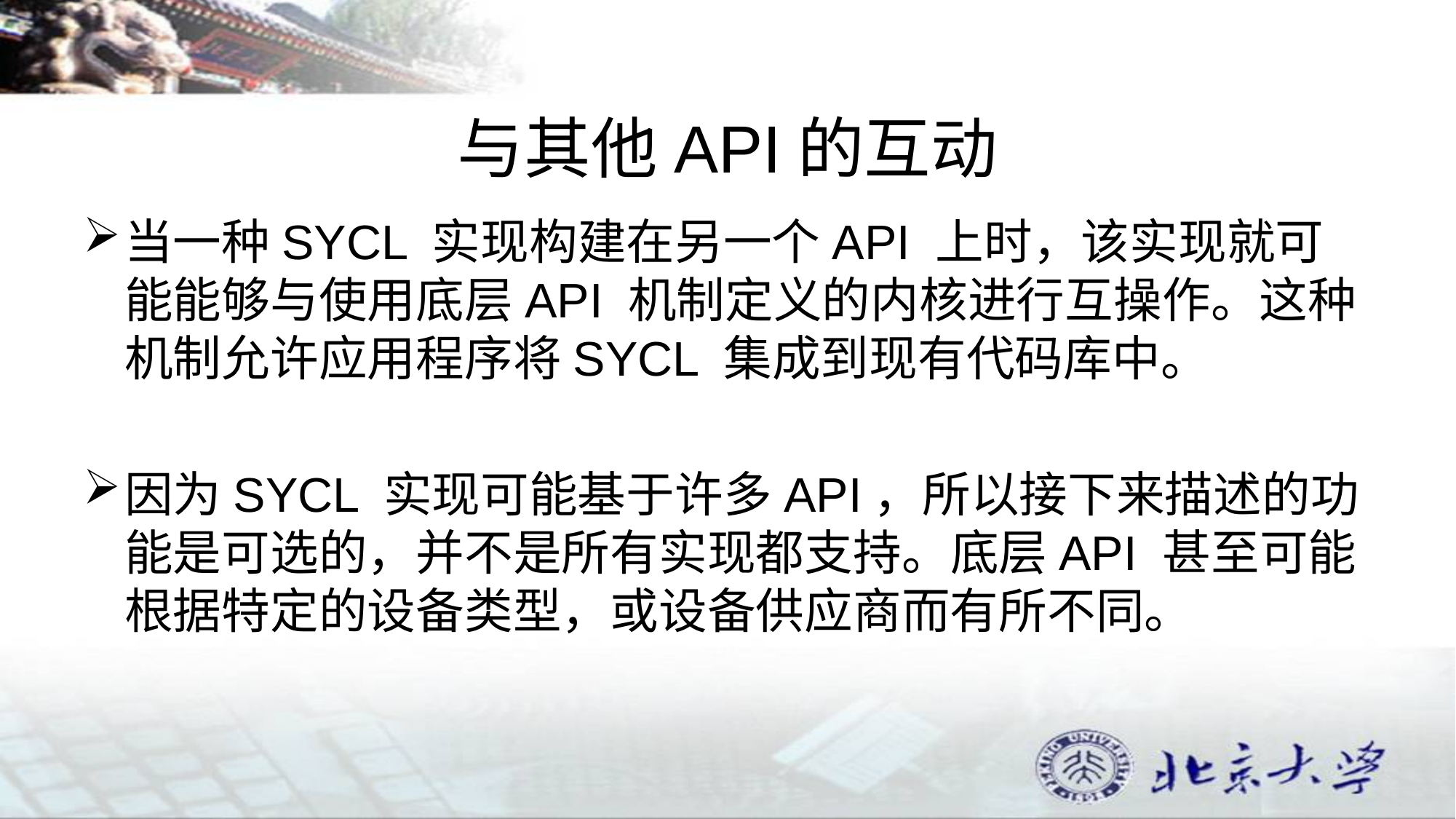

# 与其他API的互动
当一种SYCL 实现构建在另一个API 上时，该实现就可能能够与使用底层API 机制定义的内核进行互操作。这种机制允许应用程序将SYCL 集成到现有代码库中。

因为SYCL 实现可能基于许多API，所以接下来描述的功能是可选的，并不是所有实现都支持。底层API 甚至可能根据特定的设备类型，或设备供应商而有所不同。